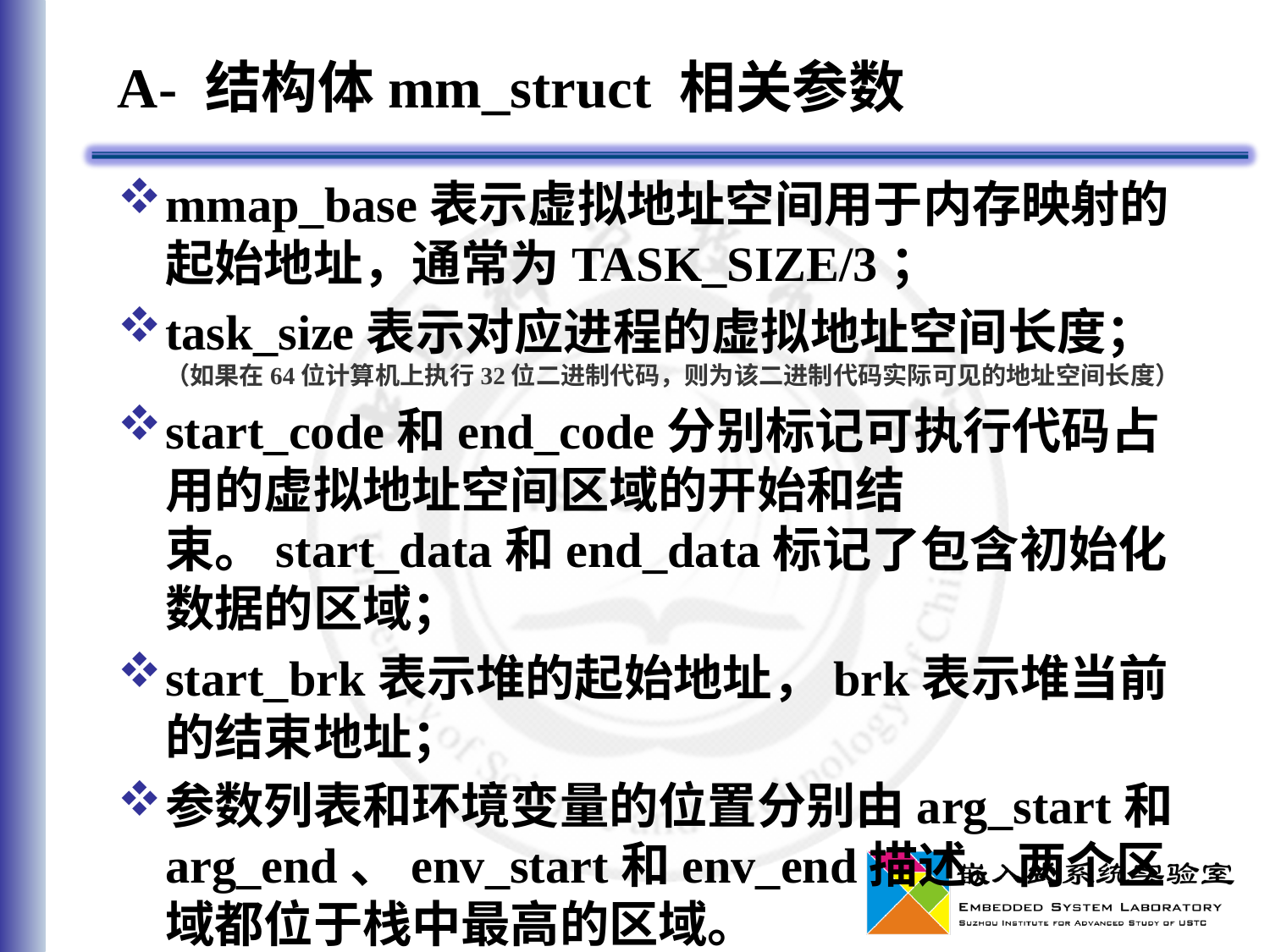

# A- 结构体mm_struct 相关参数
mmap_base表示虚拟地址空间用于内存映射的起始地址，通常为TASK_SIZE/3；
task_size表示对应进程的虚拟地址空间长度；（如果在64位计算机上执行32位二进制代码，则为该二进制代码实际可见的地址空间长度）
start_code和end_code分别标记可执行代码占用的虚拟地址空间区域的开始和结束。start_data和end_data标记了包含初始化数据的区域；
start_brk表示堆的起始地址，brk表示堆当前的结束地址；
参数列表和环境变量的位置分别由arg_start和arg_end、env_start和env_end描述。两个区域都位于栈中最高的区域。